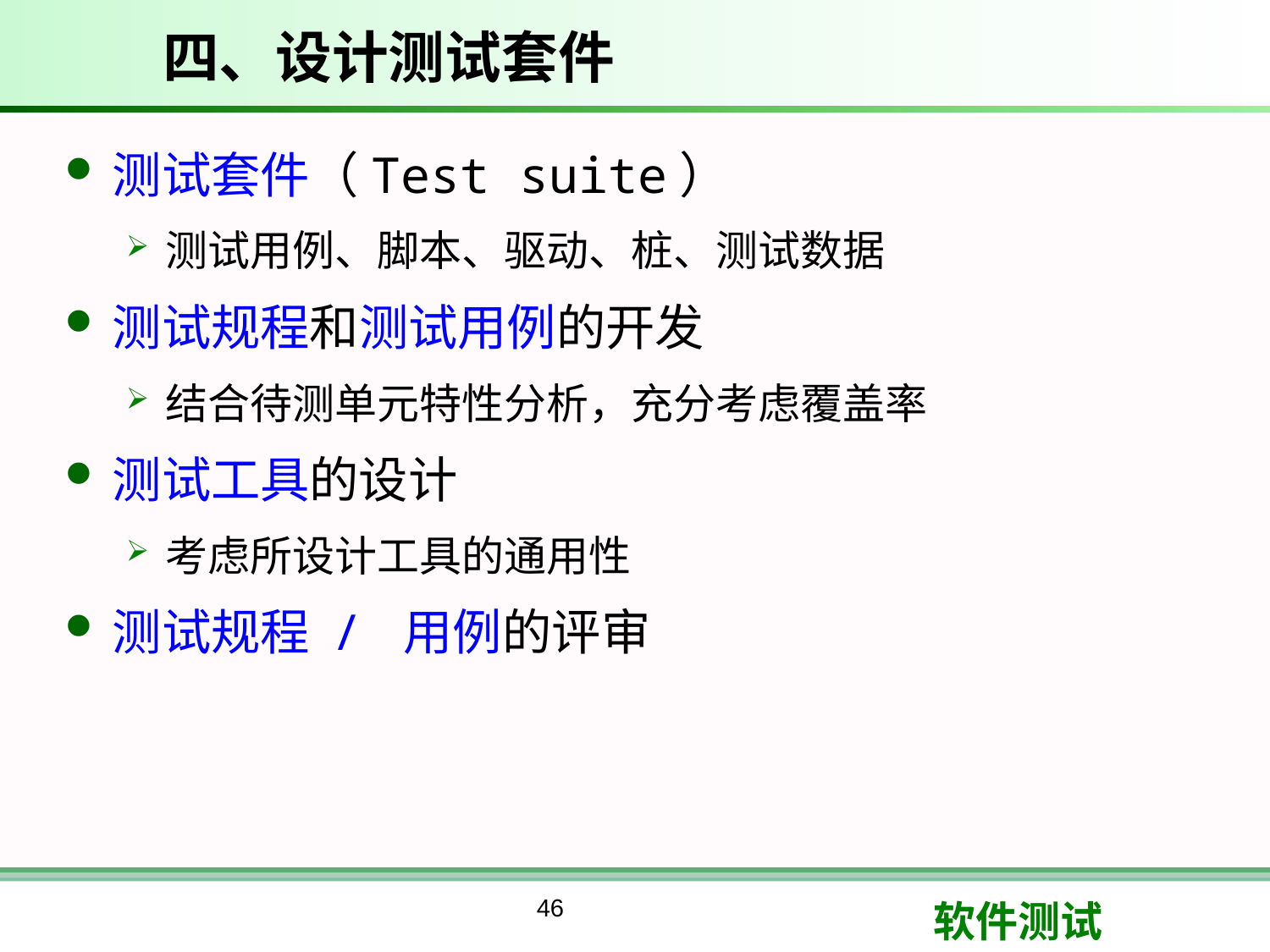

# 四、设计测试套件
测试套件（Test suite）
测试用例、脚本、驱动、桩、测试数据
测试规程和测试用例的开发
结合待测单元特性分析，充分考虑覆盖率
测试工具的设计
考虑所设计工具的通用性
测试规程 / 用例的评审
46